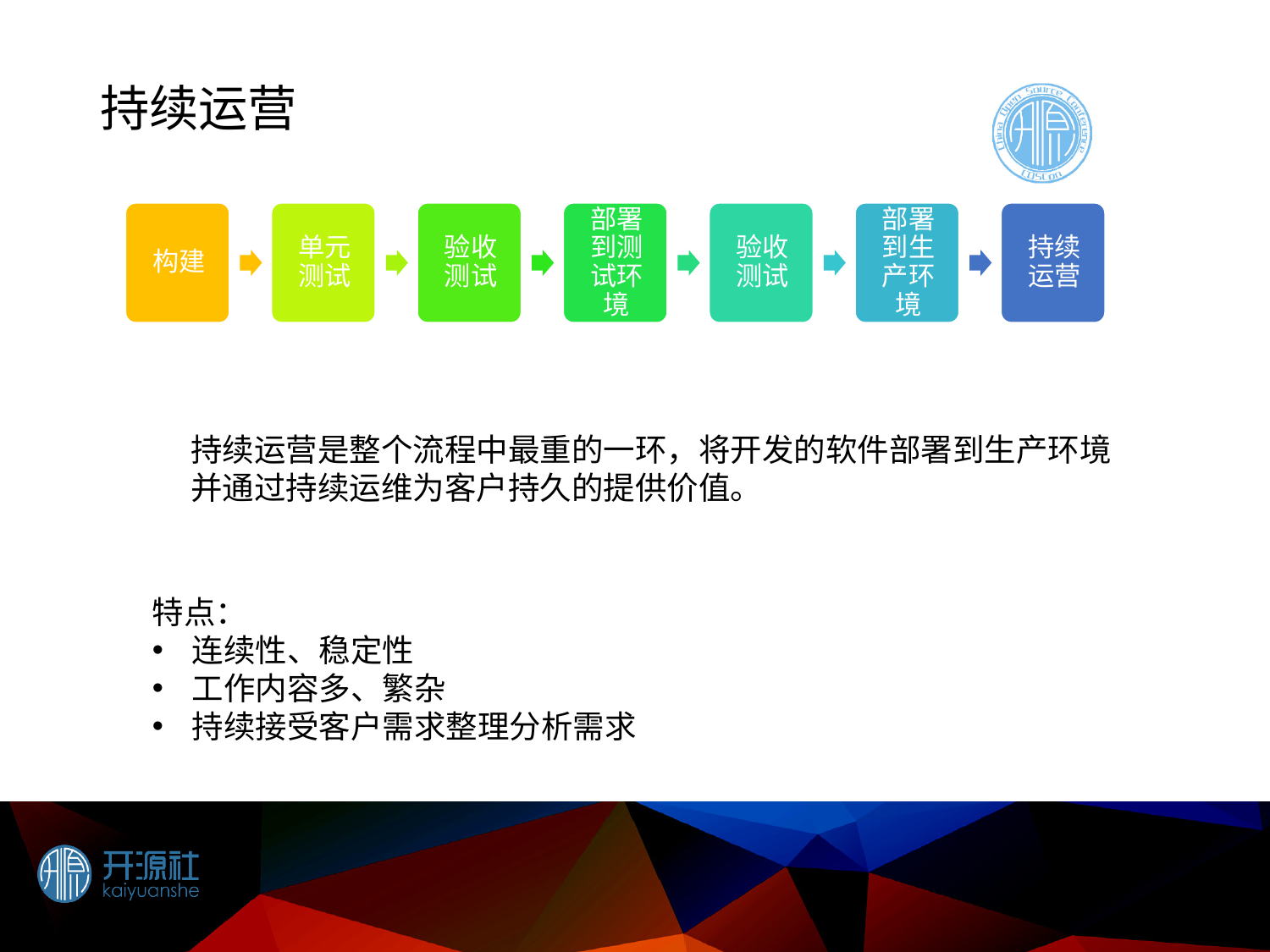

# 持续运营
构建

单元测试

验收测试

部署到测试环境

验收测试

部署到生产环境

持续运营
持续运营是整个流程中最重的一环，将开发的软件部署到生产环境
并通过持续运维为客户持久的提供价值。
特点：
连续性、稳定性
工作内容多、繁杂
持续接受客户需求整理分析需求